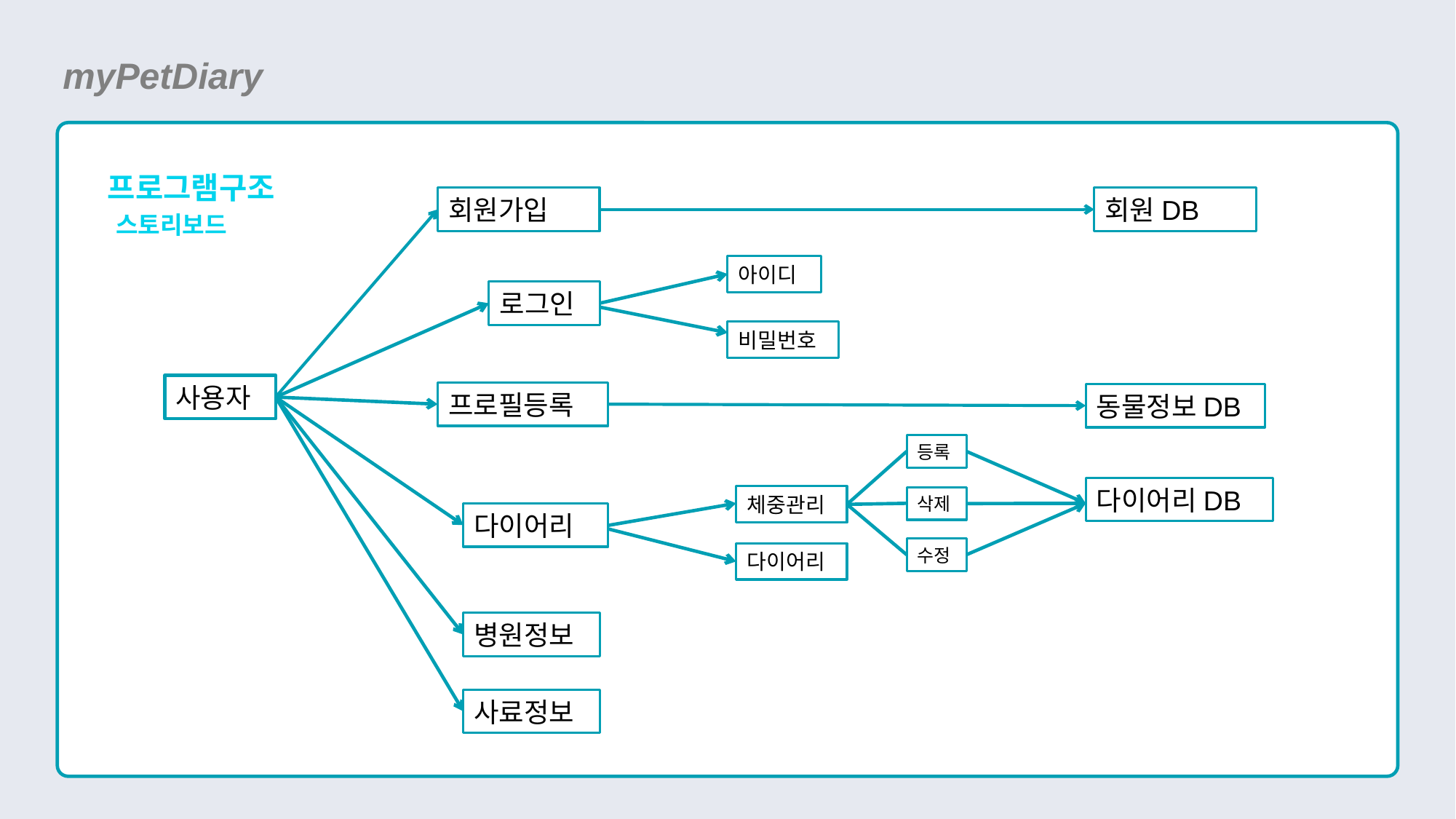

myPetDiary
w
프로그램구조

회원가입
회원DB
스토리보드
아이디
로그인
비밀번호
사용자
프로필등록
동물정보DB
등록
다이어리DB
체중관리
삭제
다이어리
수정
다이어리
병원정보
사료정보